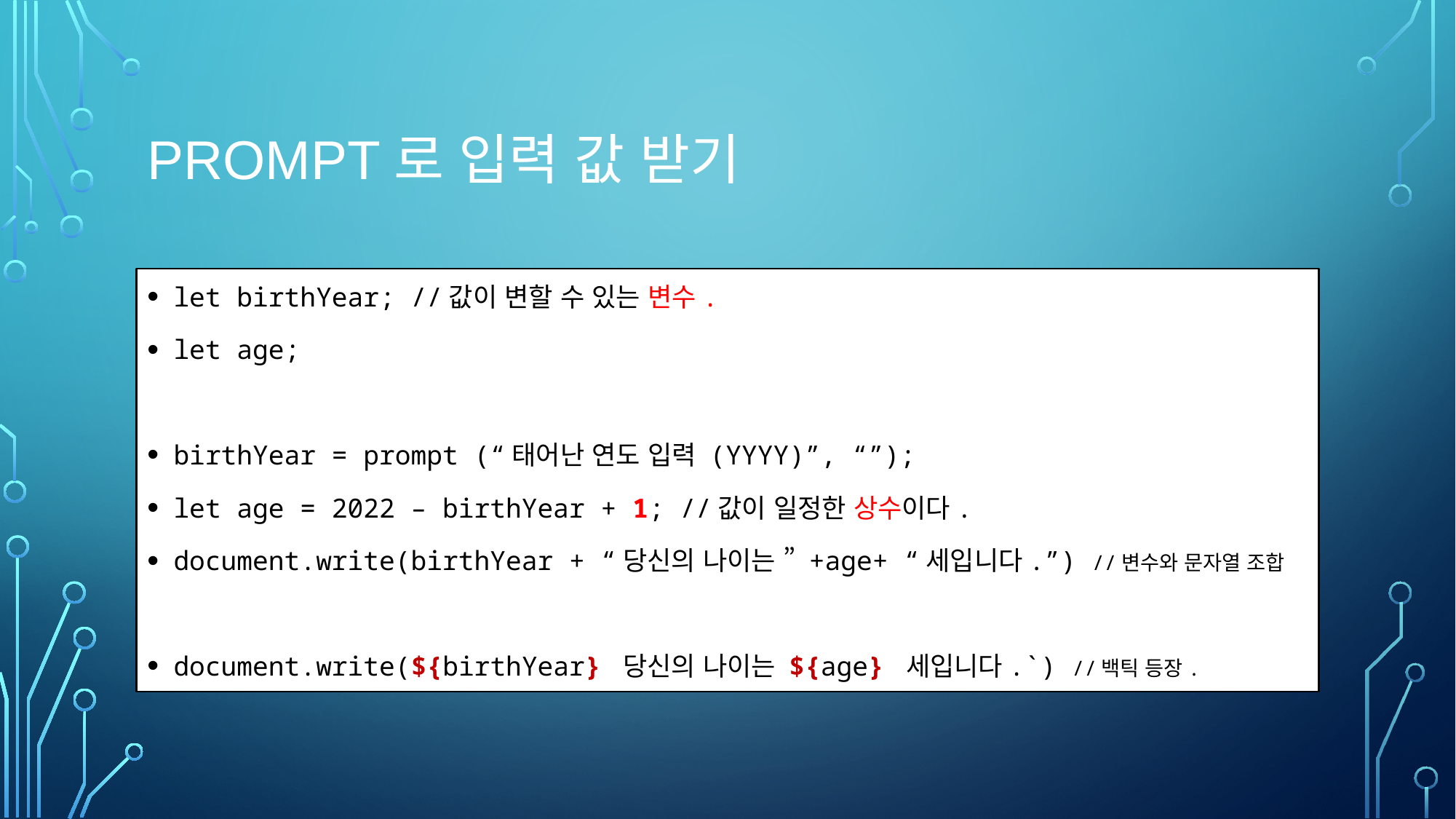

# prompt로 입력 값 받기
let birthYear; //값이 변할 수 있는 변수.
let age;

birthYear = prompt (“태어난 연도 입력 (YYYY)”, “”);
let age = 2022 – birthYear + 1; //값이 일정한 상수이다.
document.write(birthYear + “당신의 나이는 ” +age+ “세입니다.”) //변수와 문자열 조합

document.write(${birthYear} 당신의 나이는 ${age} 세입니다.`) //백틱 등장.